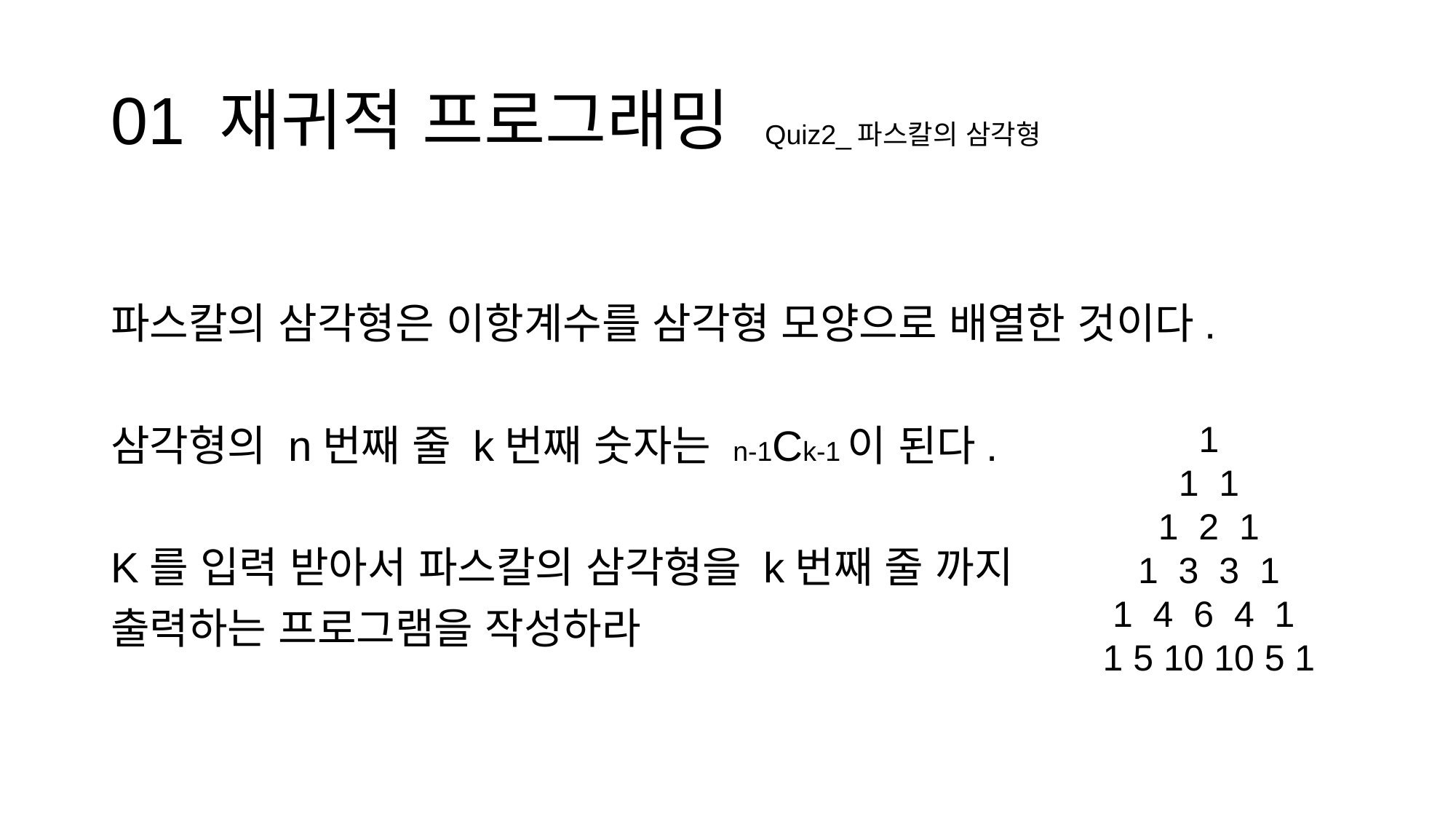

# 01 재귀적 프로그래밍 Quiz2_파스칼의 삼각형
파스칼의 삼각형은 이항계수를 삼각형 모양으로 배열한 것이다.

삼각형의 n번째 줄 k번째 숫자는 n-1Ck-1이 된다.

K를 입력 받아서 파스칼의 삼각형을 k번째 줄 까지
출력하는 프로그램을 작성하라
1
1  1
1  2  1
1  3  3  1
1  4  6  4  1
1 5 10 10 5 1